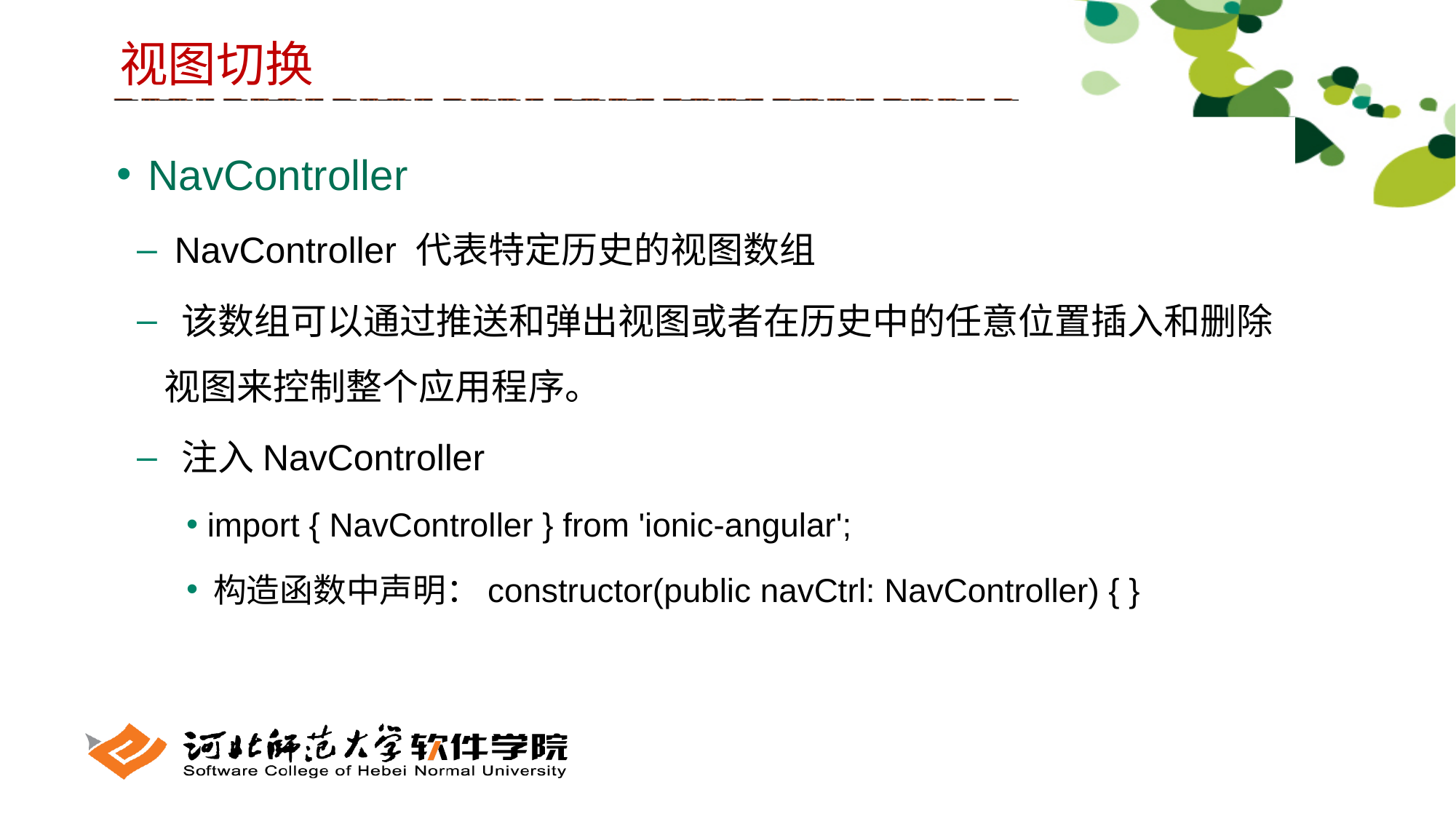

视图切换
 NavController
 NavController 代表特定历史的视图数组
 该数组可以通过推送和弹出视图或者在历史中的任意位置插入和删除视图来控制整个应用程序。
 注入NavController
 import { NavController } from 'ionic-angular';
 构造函数中声明：constructor(public navCtrl: NavController) { }